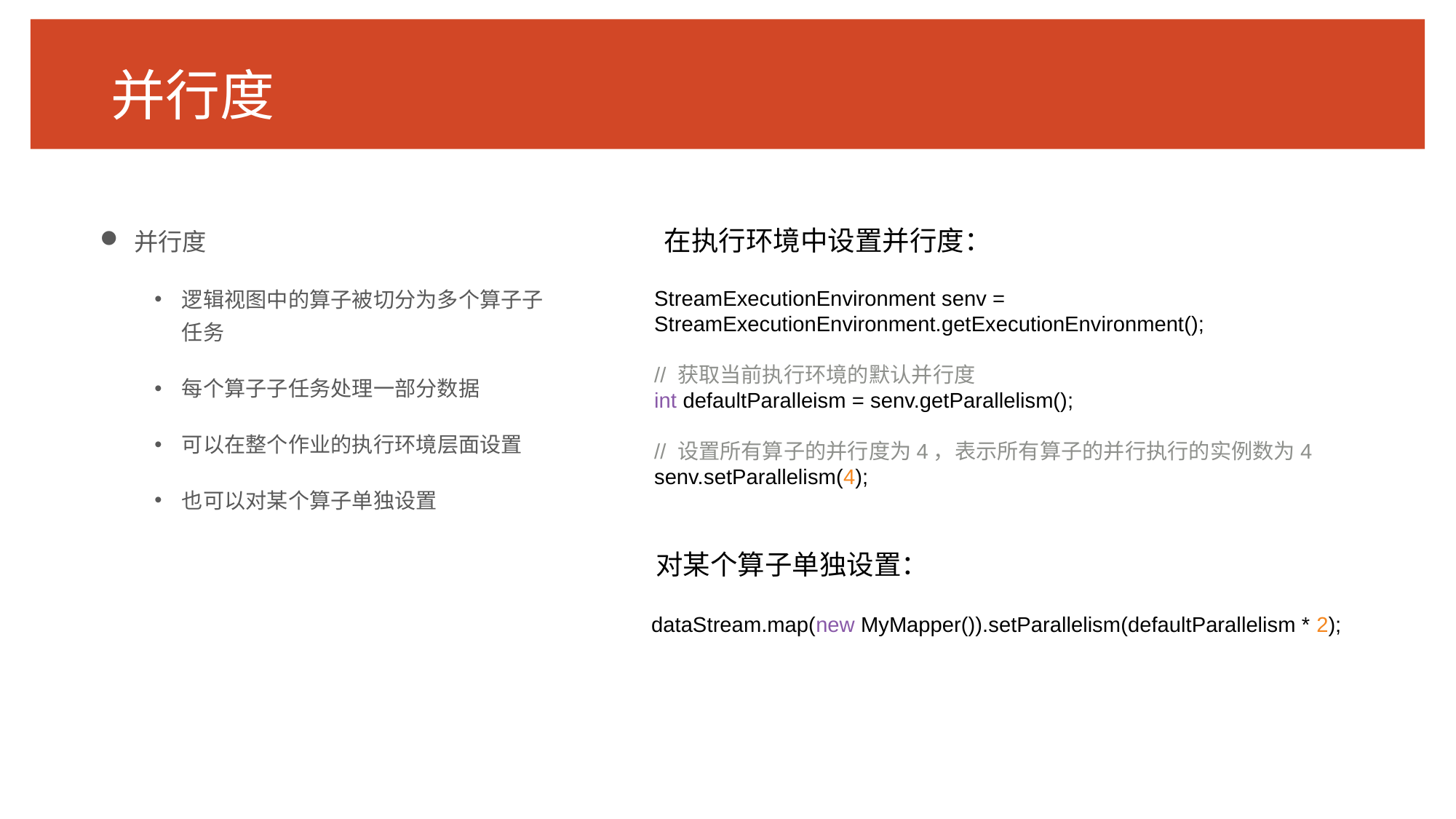

# 并行度
并行度
逻辑视图中的算子被切分为多个算子子任务
每个算子子任务处理一部分数据
可以在整个作业的执行环境层面设置
也可以对某个算子单独设置
在执行环境中设置并行度：
StreamExecutionEnvironment senv = StreamExecutionEnvironment.getExecutionEnvironment();

// 获取当前执行环境的默认并行度
int defaultParalleism = senv.getParallelism();

// 设置所有算子的并行度为4，表示所有算子的并行执行的实例数为4 senv.setParallelism(4);
对某个算子单独设置：
dataStream.map(new MyMapper()).setParallelism(defaultParallelism * 2);